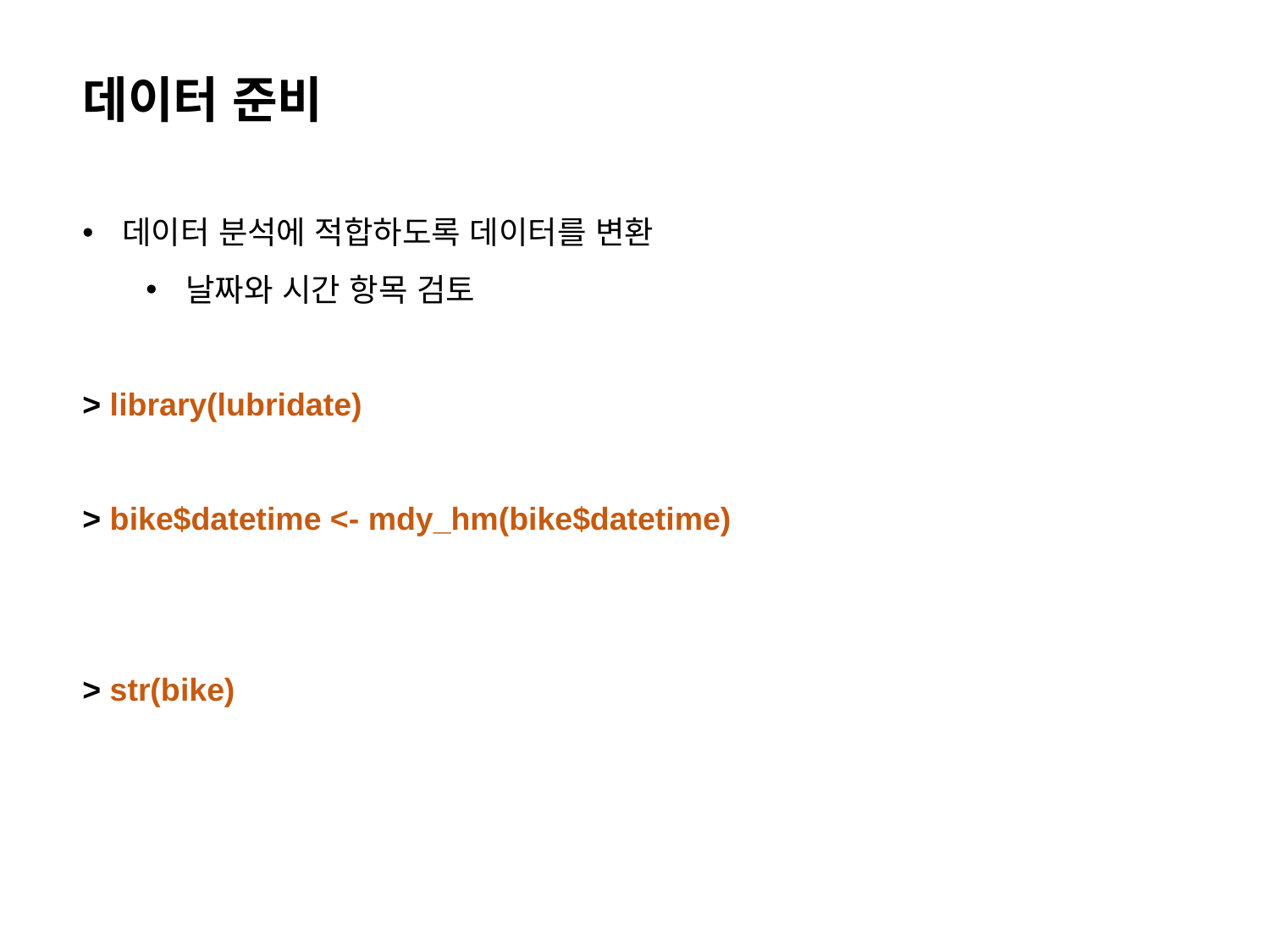

데이터 준비
데이터 분석에 적합하도록 데이터를 변환
날짜와 시간 항목 검토

> library(lubridate)

> bike$datetime <- mdy_hm(bike$datetime)

> str(bike)